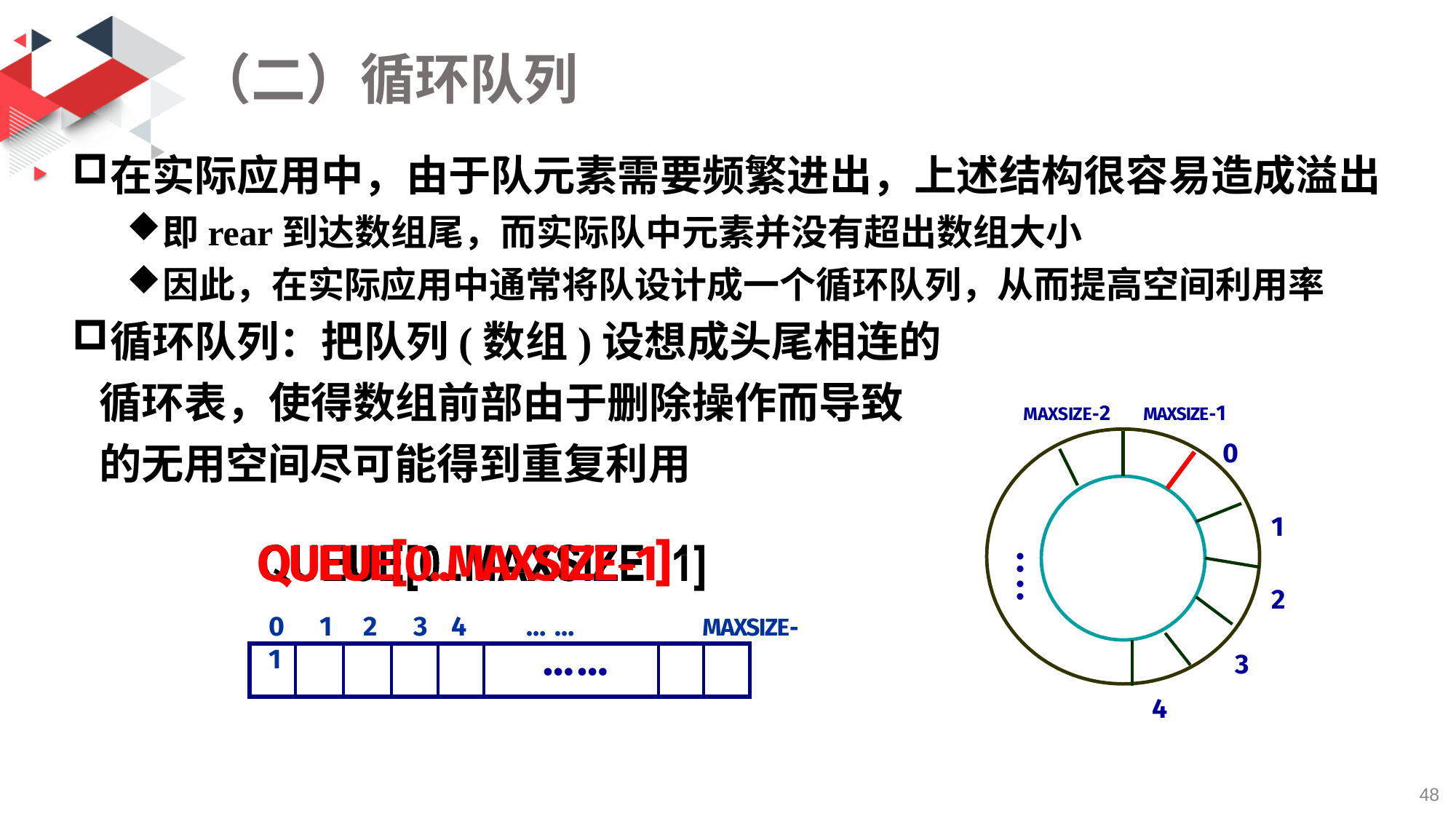

# （二）循环队列
在实际应用中，由于队元素需要频繁进出，上述结构很容易造成溢出
即rear到达数组尾，而实际队中元素并没有超出数组大小
因此，在实际应用中通常将队设计成一个循环队列，从而提高空间利用率
循环队列：把队列(数组)设想成头尾相连的
循环表，使得数组前部由于删除操作而导致 的无用空间尽可能得到重复利用
MAXSIZE-1
0
MAXSIZE-2

QUEUE[0..MAXSIZE-1]
0	1	2	3	4	… …	MAXSIZE-1

1
:

:
2

3
4

|  |  |  |  |  | …… |  |  |
| --- | --- | --- | --- | --- | --- | --- | --- |
48